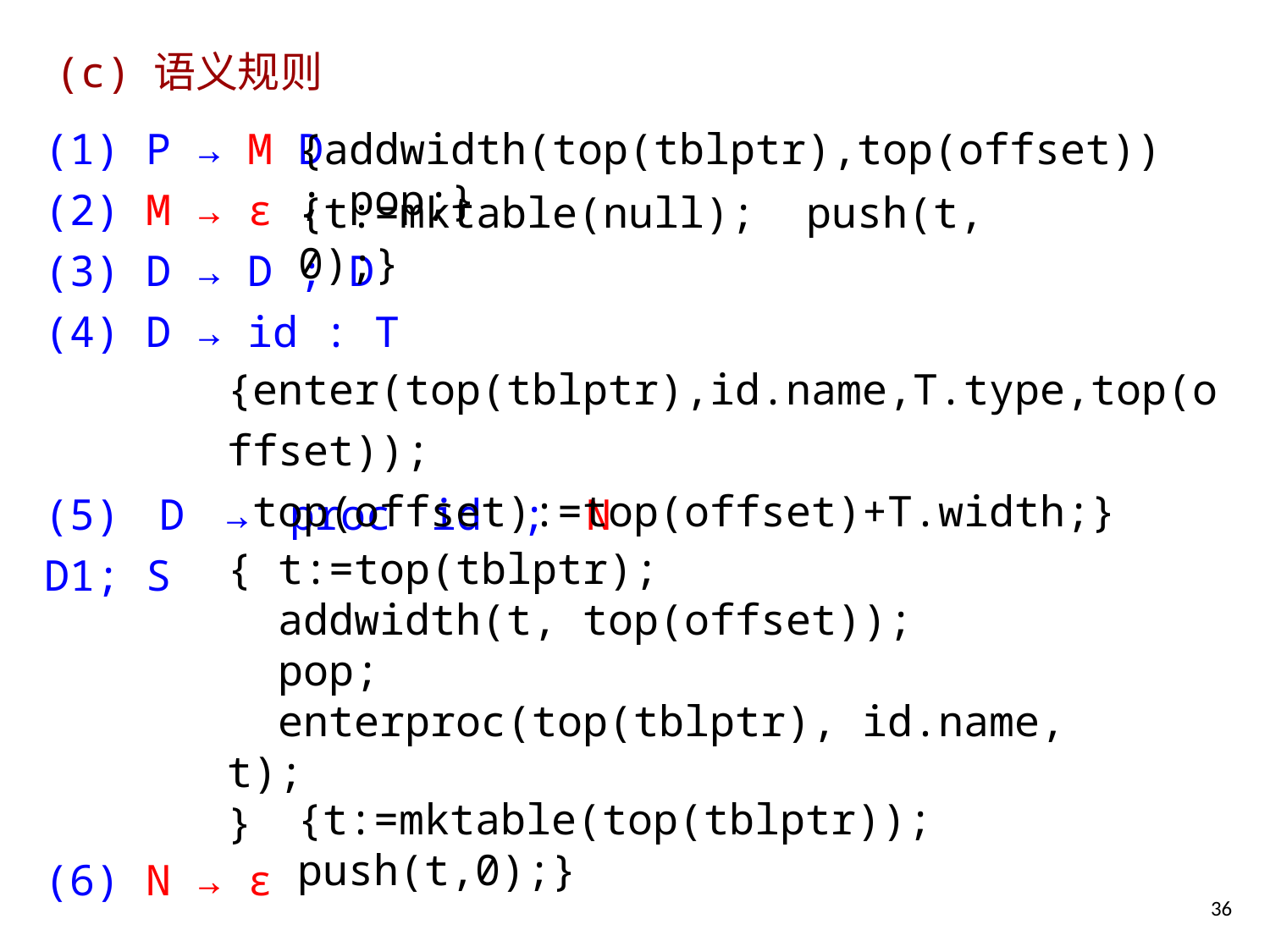

# (c) 语义规则
(1) P → M D
(2) M → ε
(3) D → D ; D
(4) D → id : T

(5) D → proc id ; N D1; S

(6) N → ε
{addwidth(top(tblptr),top(offset)); pop;}
{t:=mktable(null);  push(t, 0);}
{enter(top(tblptr),id.name,T.type,top(offset));
 top(offset):=top(offset)+T.width;}
{ t:=top(tblptr);
  addwidth(t, top(offset));
  pop;
  enterproc(top(tblptr), id.name, t);
}
{t:=mktable(top(tblptr));  push(t,0);}
36